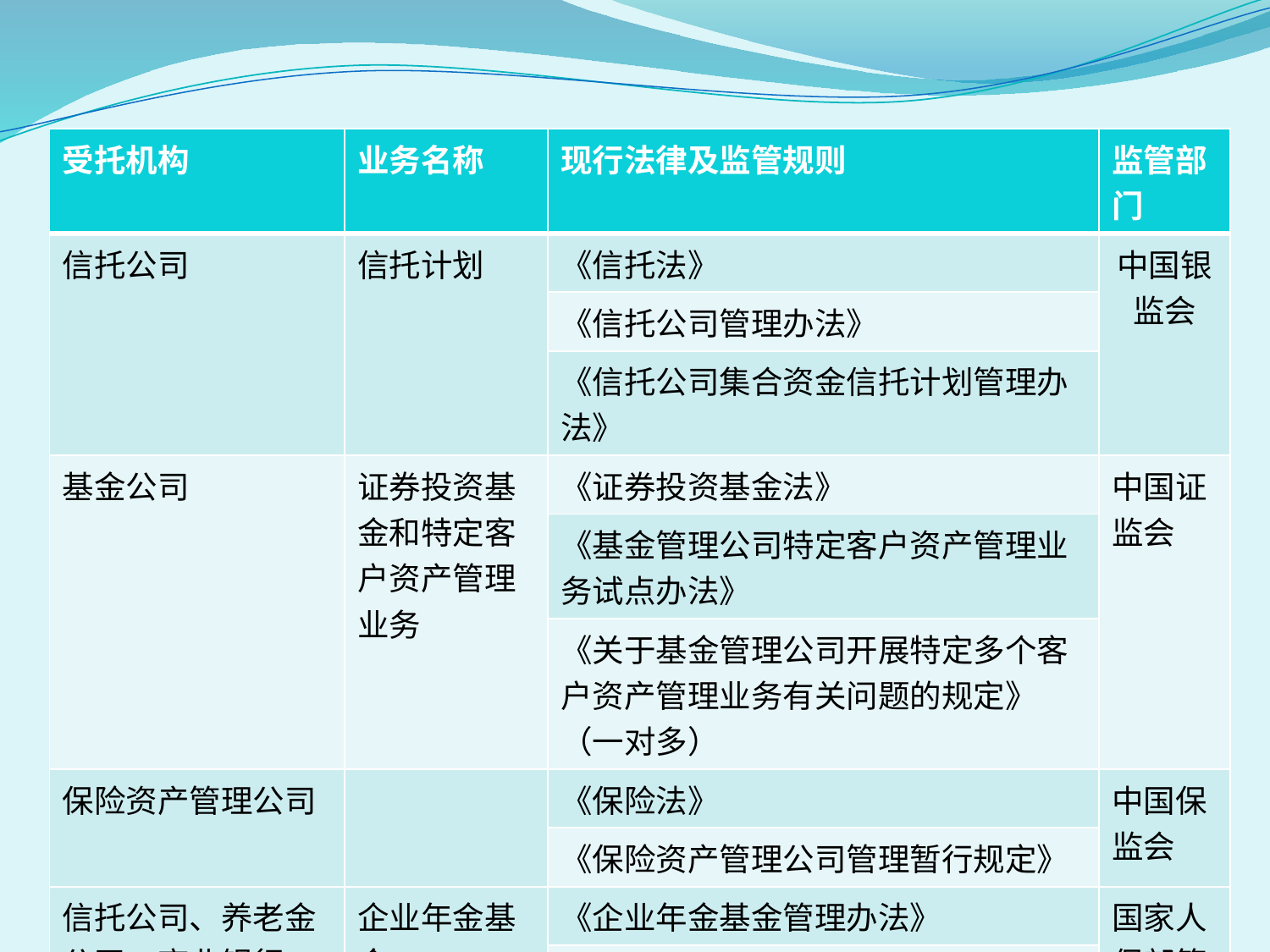

| 受托机构 | 业务名称 | 现行法律及监管规则 | 监管部门 |
| --- | --- | --- | --- |
| 信托公司 | 信托计划 | 《信托法》 | 中国银监会 |
|  |  | 《信托公司管理办法》 |  |
|  |  | 《信托公司集合资金信托计划管理办法》 |  |
| 基金公司 | 证券投资基金和特定客户资产管理业务 | 《证券投资基金法》 | 中国证监会 |
|  |  | 《基金管理公司特定客户资产管理业务试点办法》 |  |
|  |  | 《关于基金管理公司开展特定多个客户资产管理业务有关问题的规定》（一对多） |  |
| 保险资产管理公司 |  | 《保险法》 | 中国保监会 |
|  |  | 《保险资产管理公司管理暂行规定》 |  |
| 信托公司、养老金公司、商业银行 | 企业年金基金 | 《企业年金基金管理办法》 | 国家人保部等部门 |
|  |  | 《企业年金基金管理机构资格认定暂行办法》 |  |
36